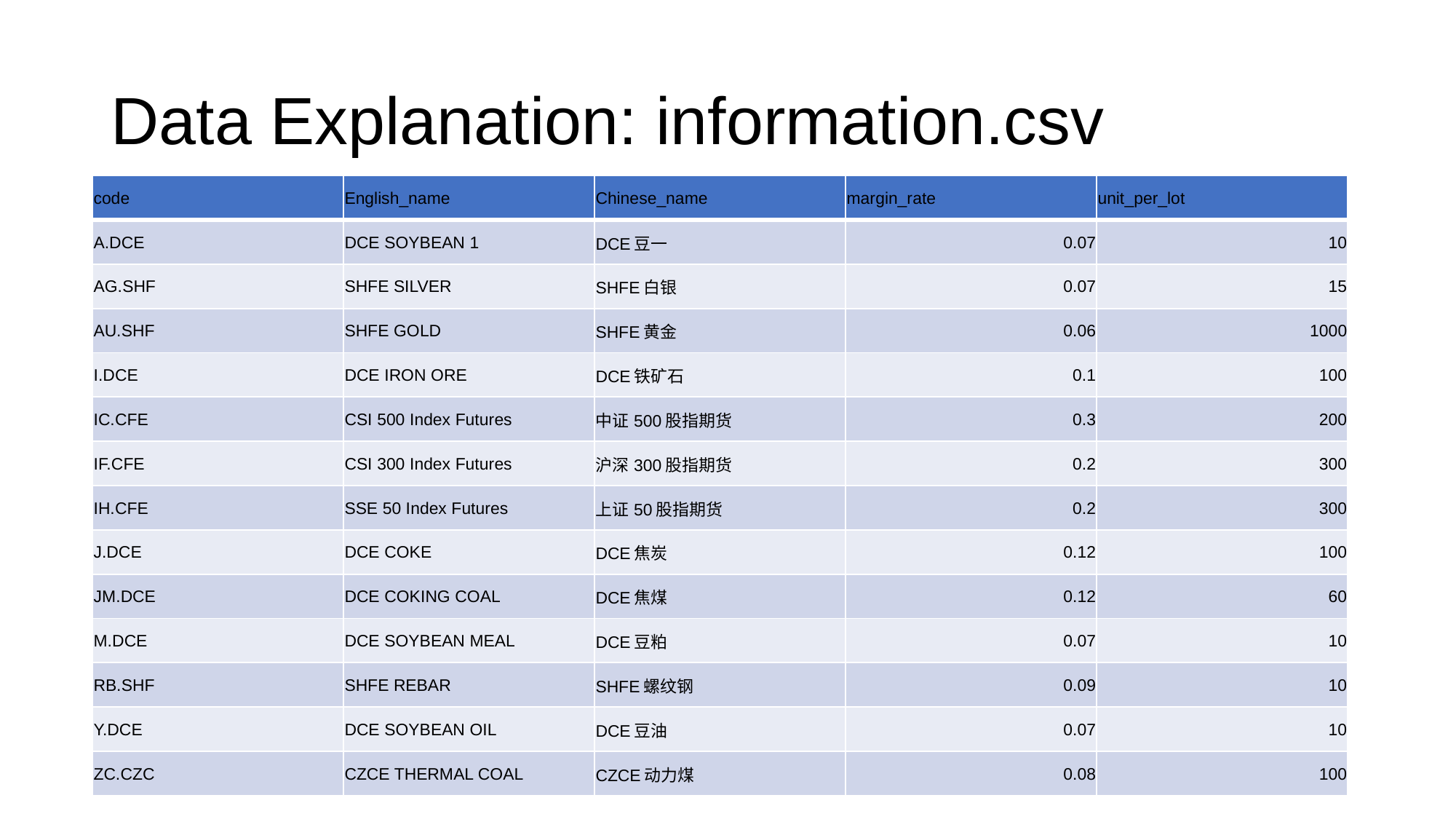

# Data Explanation: information.csv
| code | English\_name | Chinese\_name | margin\_rate | unit\_per\_lot |
| --- | --- | --- | --- | --- |
| A.DCE | DCE SOYBEAN 1 | DCE豆一 | 0.07 | 10 |
| AG.SHF | SHFE SILVER | SHFE白银 | 0.07 | 15 |
| AU.SHF | SHFE GOLD | SHFE黄金 | 0.06 | 1000 |
| I.DCE | DCE IRON ORE | DCE铁矿石 | 0.1 | 100 |
| IC.CFE | CSI 500 Index Futures | 中证500股指期货 | 0.3 | 200 |
| IF.CFE | CSI 300 Index Futures | 沪深300股指期货 | 0.2 | 300 |
| IH.CFE | SSE 50 Index Futures | 上证50股指期货 | 0.2 | 300 |
| J.DCE | DCE COKE | DCE焦炭 | 0.12 | 100 |
| JM.DCE | DCE COKING COAL | DCE焦煤 | 0.12 | 60 |
| M.DCE | DCE SOYBEAN MEAL | DCE豆粕 | 0.07 | 10 |
| RB.SHF | SHFE REBAR | SHFE螺纹钢 | 0.09 | 10 |
| Y.DCE | DCE SOYBEAN OIL | DCE豆油 | 0.07 | 10 |
| ZC.CZC | CZCE THERMAL COAL | CZCE动力煤 | 0.08 | 100 |